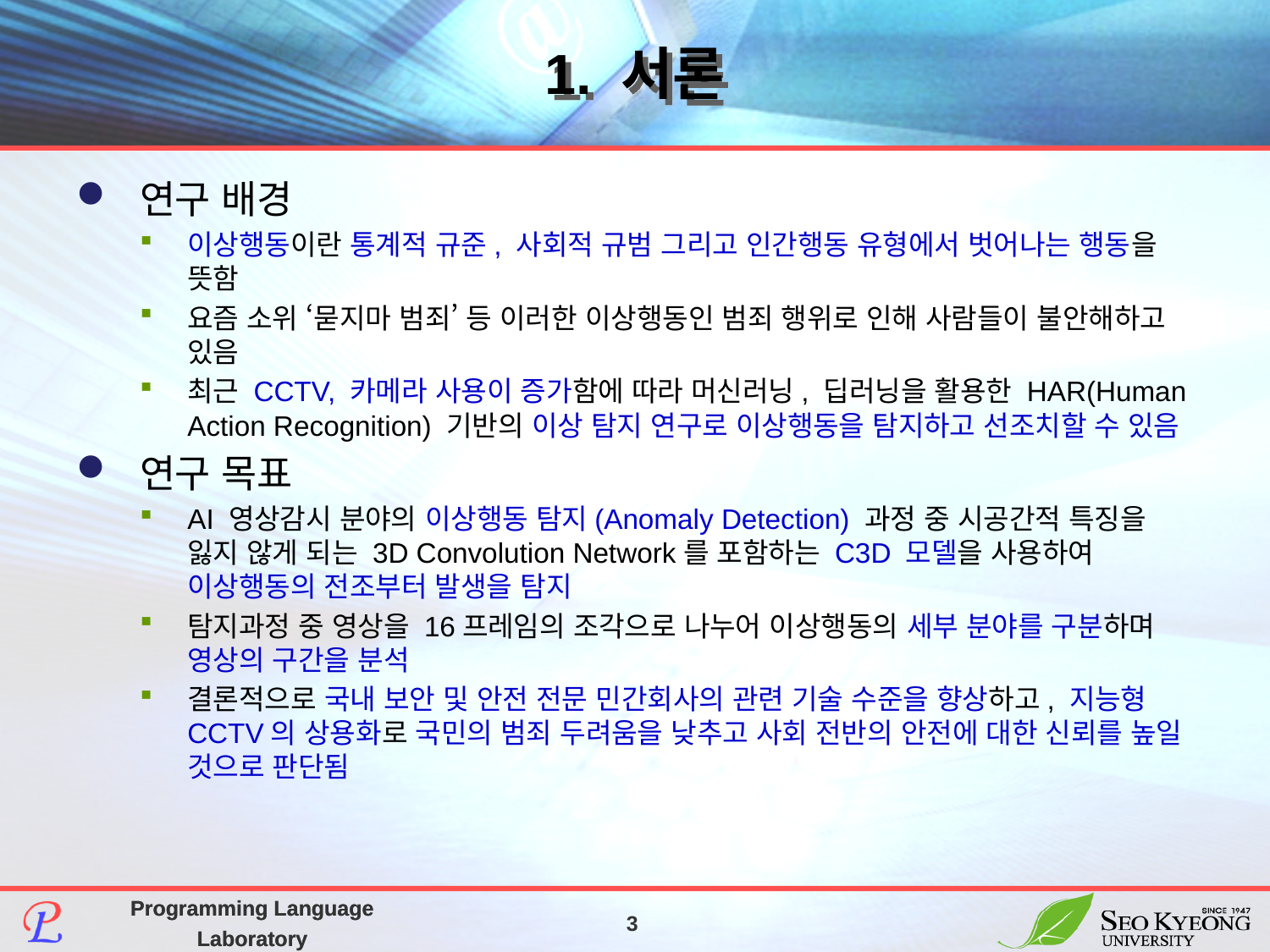

# 1. 서론
연구 배경
이상행동이란 통계적 규준, 사회적 규범 그리고 인간행동 유형에서 벗어나는 행동을 뜻함
요즘 소위 ‘묻지마 범죄’ 등 이러한 이상행동인 범죄 행위로 인해 사람들이 불안해하고 있음
최근 CCTV, 카메라 사용이 증가함에 따라 머신러닝, 딥러닝을 활용한 HAR(Human Action Recognition) 기반의 이상 탐지 연구로 이상행동을 탐지하고 선조치할 수 있음
연구 목표
AI 영상감시 분야의 이상행동 탐지(Anomaly Detection) 과정 중 시공간적 특징을 잃지 않게 되는 3D Convolution Network를 포함하는 C3D 모델을 사용하여 이상행동의 전조부터 발생을 탐지
탐지과정 중 영상을 16프레임의 조각으로 나누어 이상행동의 세부 분야를 구분하며 영상의 구간을 분석
결론적으로 국내 보안 및 안전 전문 민간회사의 관련 기술 수준을 향상하고, 지능형 CCTV의 상용화로 국민의 범죄 두려움을 낮추고 사회 전반의 안전에 대한 신뢰를 높일 것으로 판단됨
3